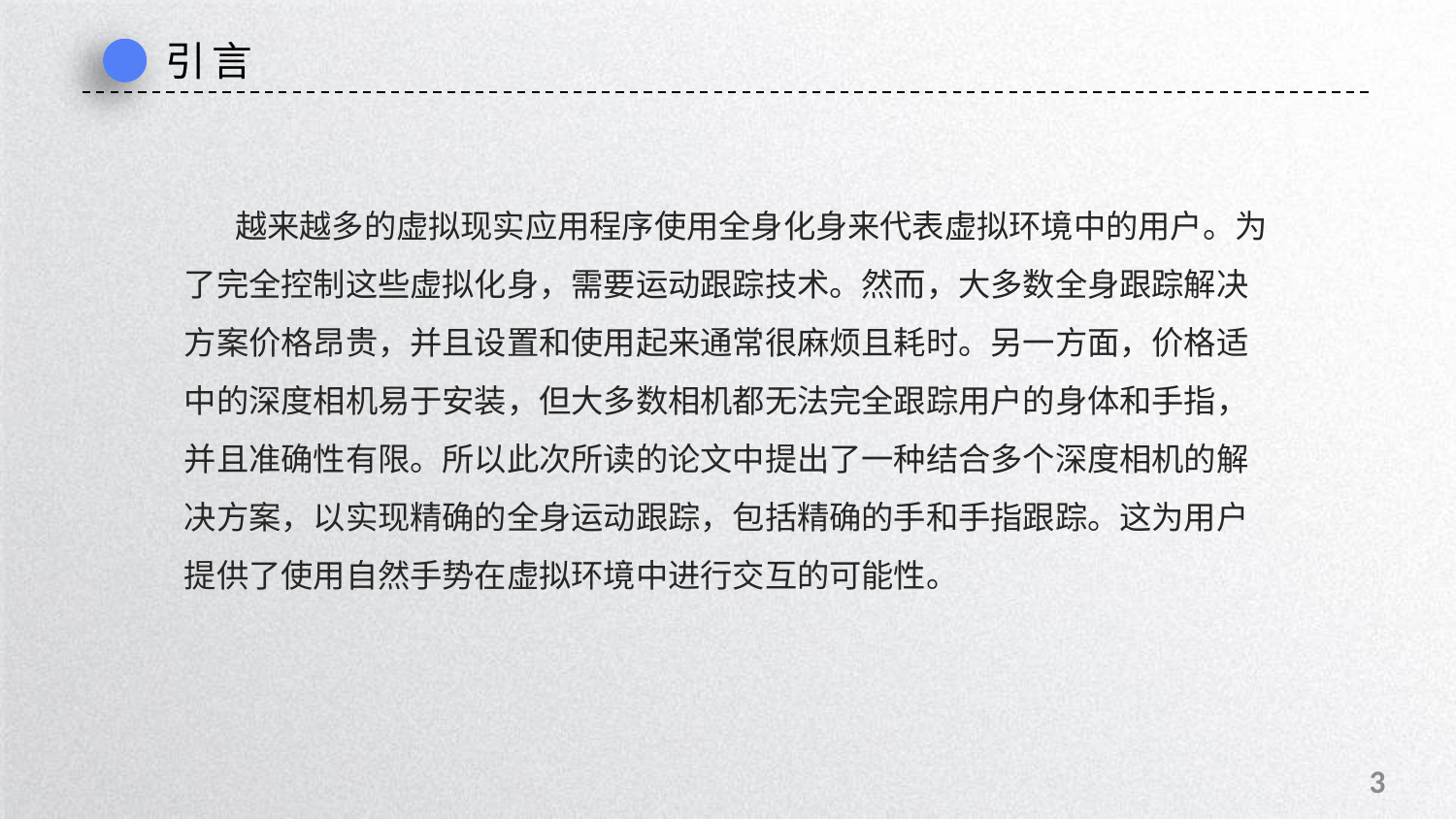

引言

       越来越多的虚拟现实应用程序使用全身化身来代表虚拟环境中的用户。为了完全控制这些虚拟化身，需要运动跟踪技术。然而，大多数全身跟踪解决方案价格昂贵，并且设置和使用起来通常很麻烦且耗时。另一方面，价格适中的深度相机易于安装，但大多数相机都无法完全跟踪用户的身体和手指，并且准确性有限。所以此次所读的论文中提出了一种结合多个深度相机的解决方案，以实现精确的全身运动跟踪，包括精确的手和手指跟踪。这为用户提供了使用自然手势在虚拟环境中进行交互的可能性。

3